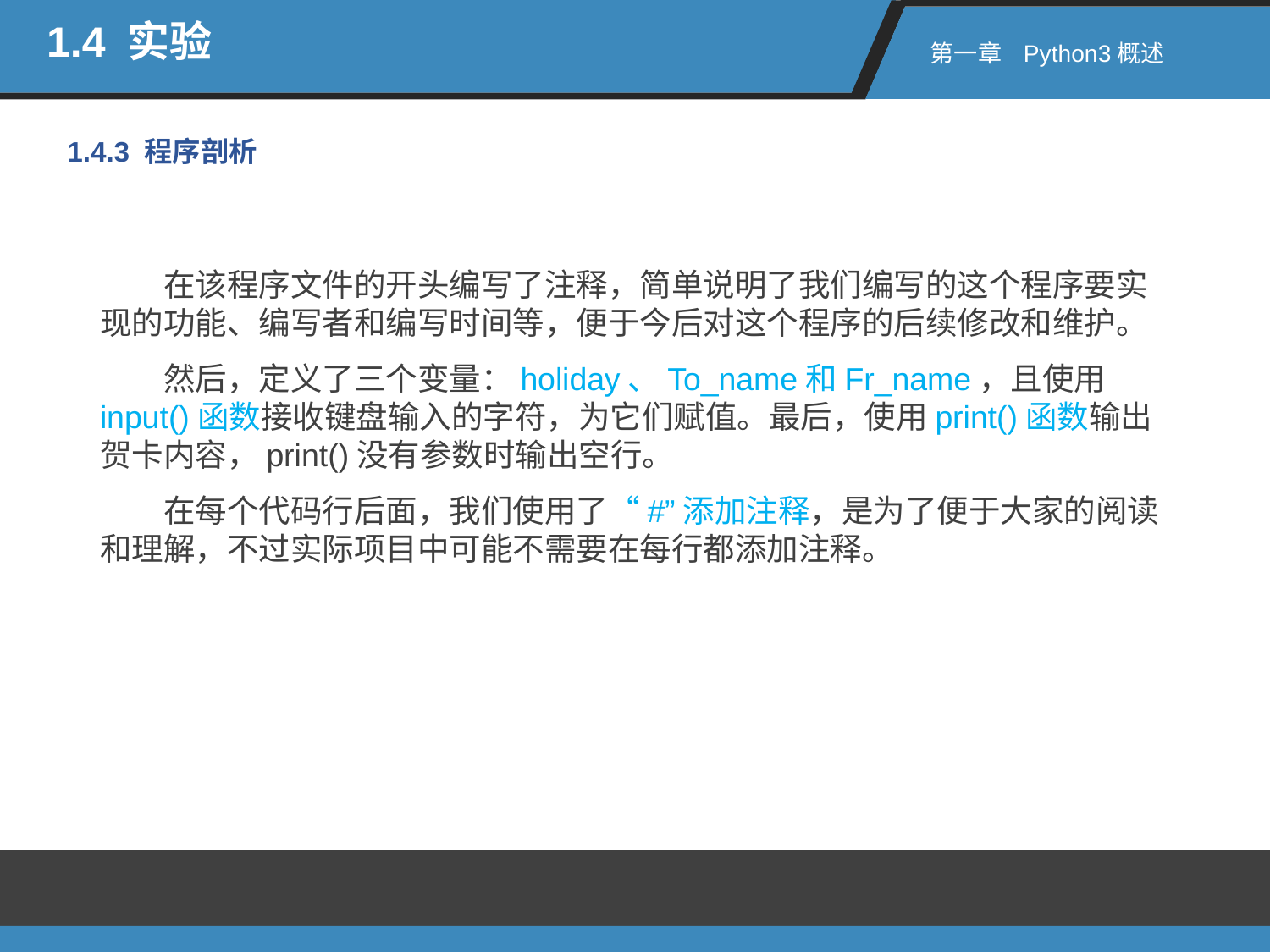

1.4 实验
第一章   Python3概述
1.4.3 程序剖析
在该程序文件的开头编写了注释，简单说明了我们编写的这个程序要实现的功能、编写者和编写时间等，便于今后对这个程序的后续修改和维护。
然后，定义了三个变量：holiday、To_name和Fr_name，且使用input()函数接收键盘输入的字符，为它们赋值。最后，使用print()函数输出贺卡内容，print()没有参数时输出空行。
在每个代码行后面，我们使用了“#”添加注释，是为了便于大家的阅读和理解，不过实际项目中可能不需要在每行都添加注释。